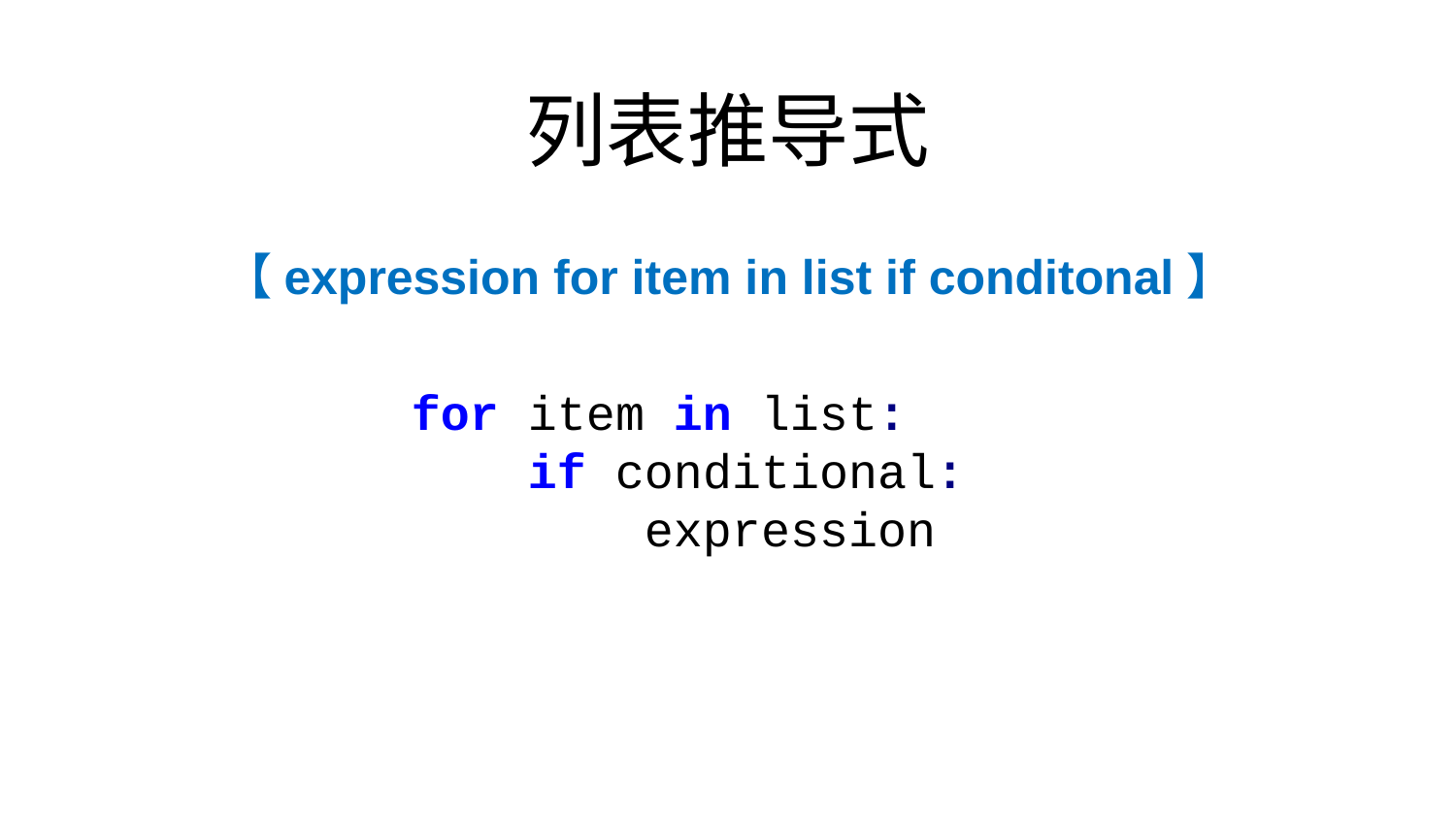

列表推导式
【expression for item in list if conditonal】
    for item in list:
        if conditional:
            expression
55